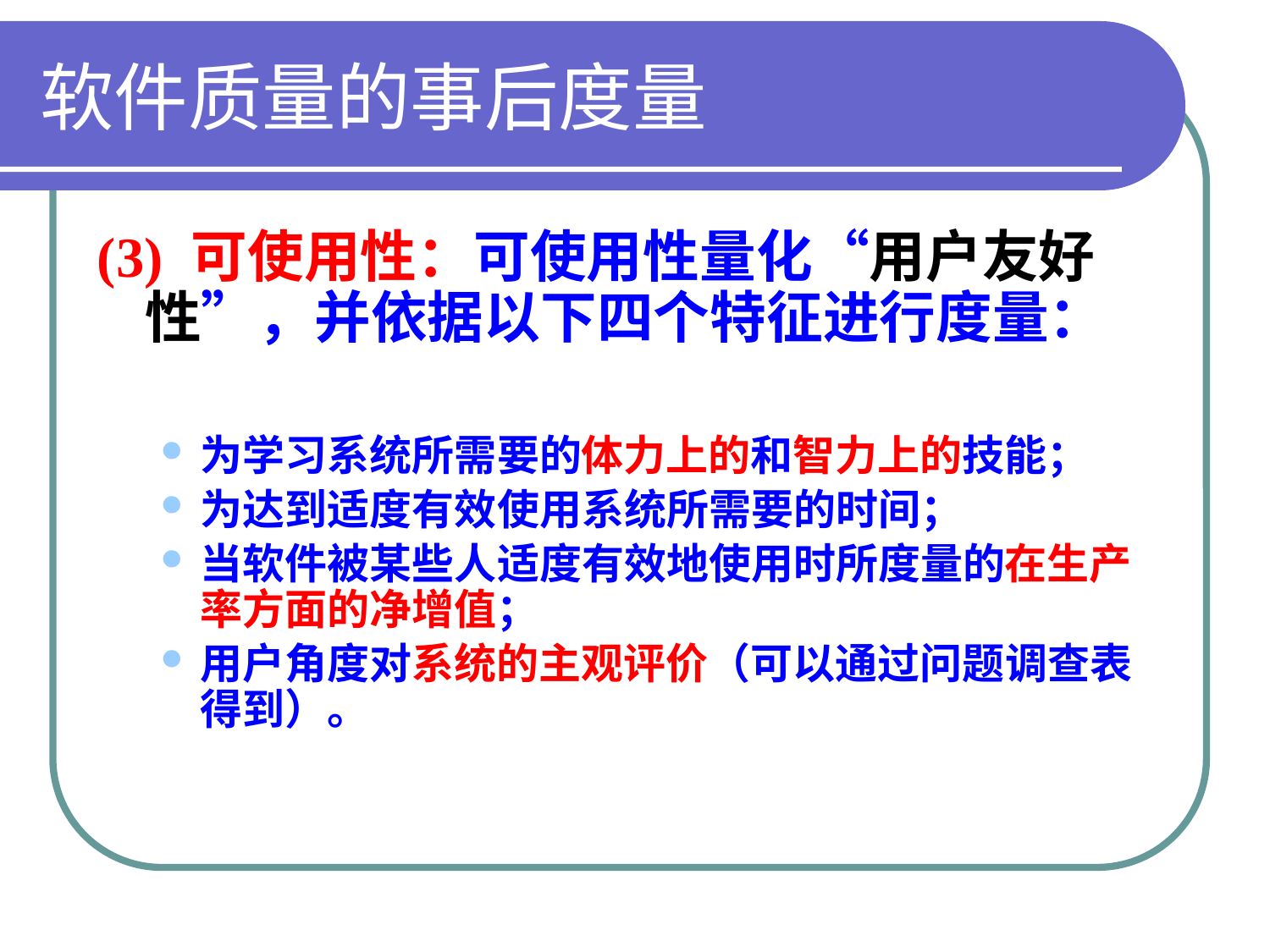

# 软件质量的事后度量
(3) 可使用性：可使用性量化“用户友好性”，并依据以下四个特征进行度量：

为学习系统所需要的体力上的和智力上的技能；
为达到适度有效使用系统所需要的时间；
当软件被某些人适度有效地使用时所度量的在生产率方面的净增值；
用户角度对系统的主观评价（可以通过问题调查表得到）。

52